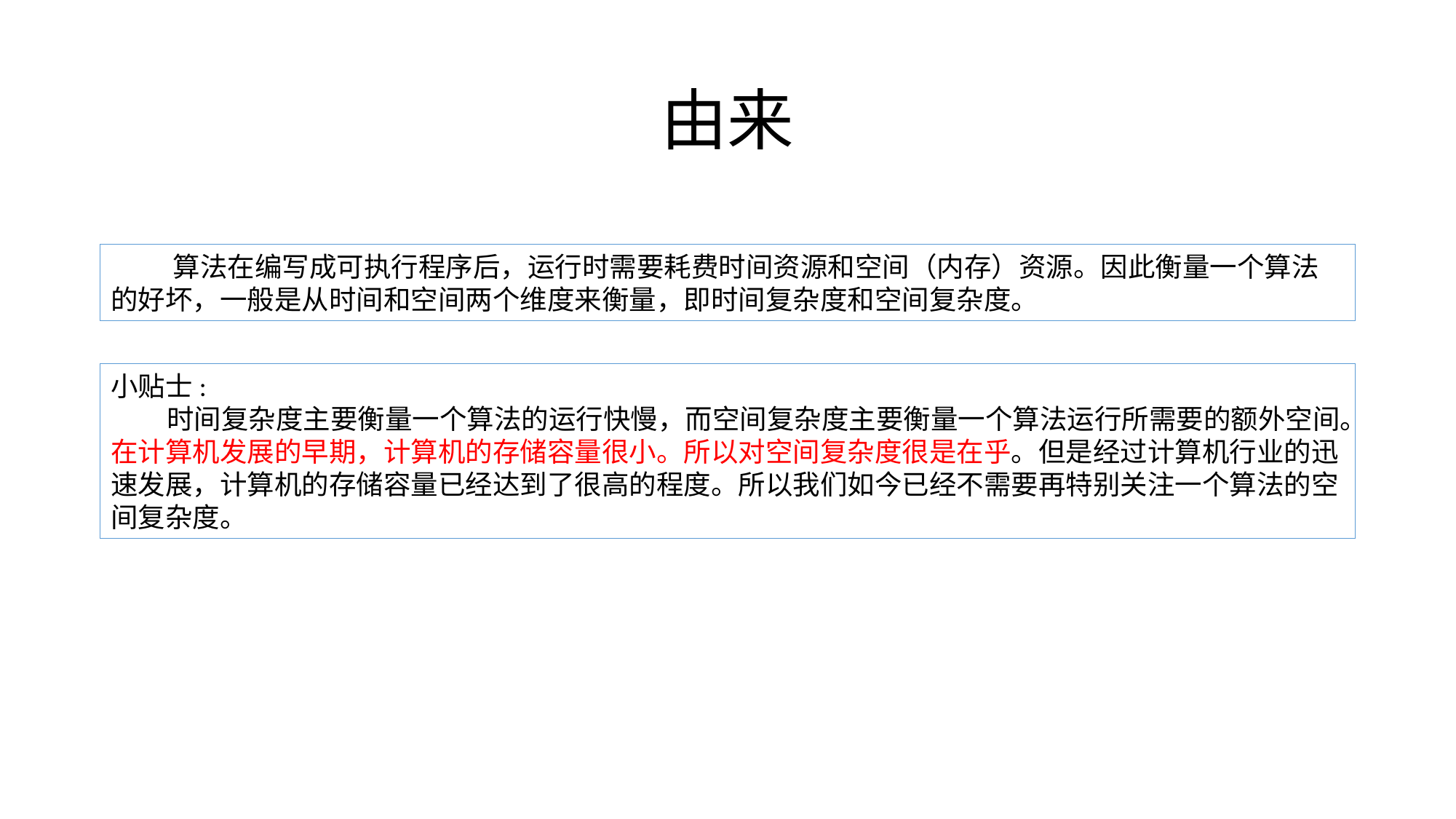

# 由来
         算法在编写成可执行程序后，运行时需要耗费时间资源和空间（内存）资源。因此衡量一个算法的好坏，一般是从时间和空间两个维度来衡量，即时间复杂度和空间复杂度。
小贴士:
        时间复杂度主要衡量一个算法的运行快慢，而空间复杂度主要衡量一个算法运行所需要的额外空间。在计算机发展的早期，计算机的存储容量很小。所以对空间复杂度很是在乎。但是经过计算机行业的迅速发展，计算机的存储容量已经达到了很高的程度。所以我们如今已经不需要再特别关注一个算法的空间复杂度。